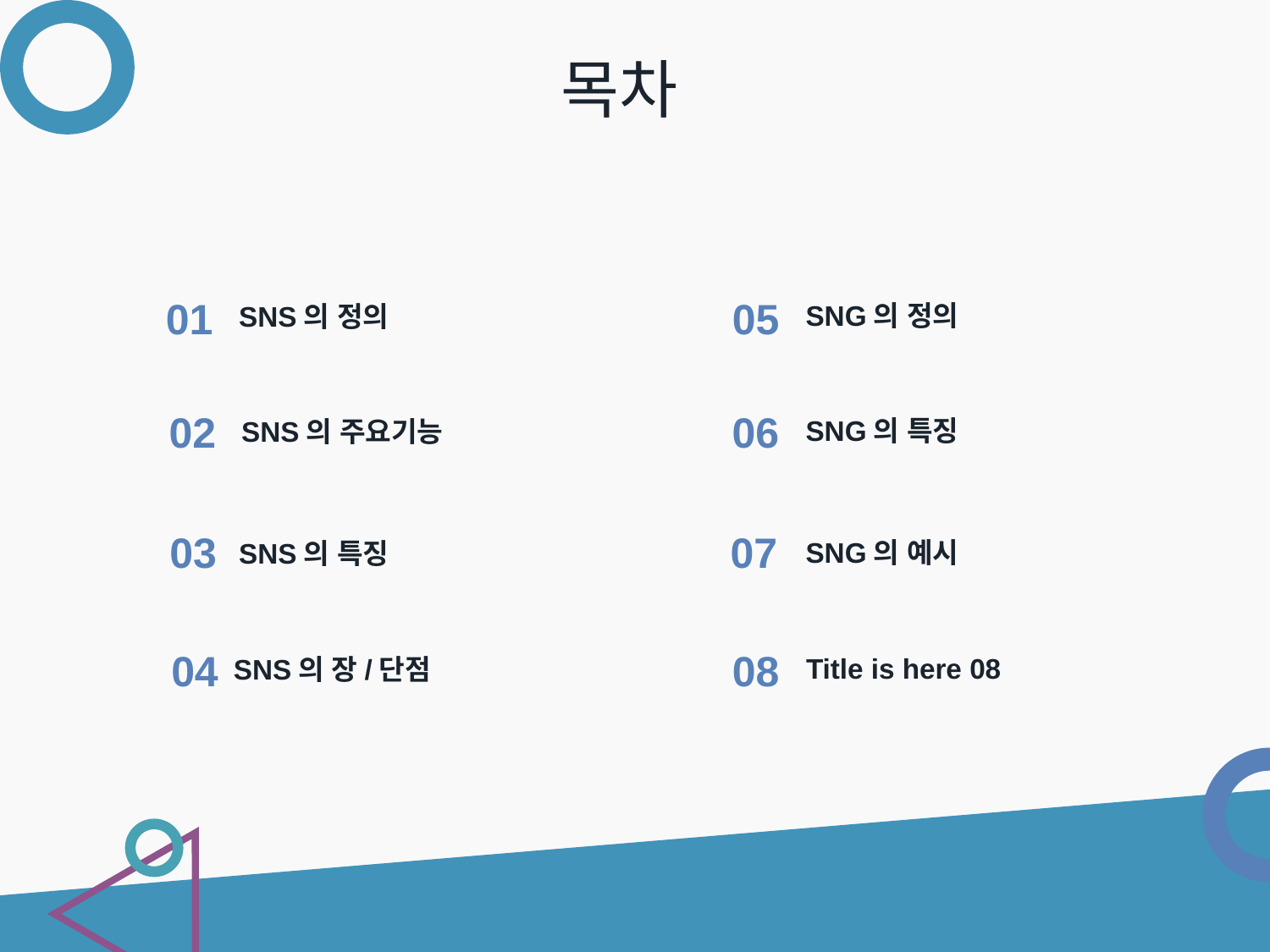

목차
01
05
SNG의 정의
SNS의 정의
02
06
SNG의 특징
SNS의 주요기능
03
07
SNG의 예시
SNS의 특징
04
08
Title is here 08
SNS의 장/단점